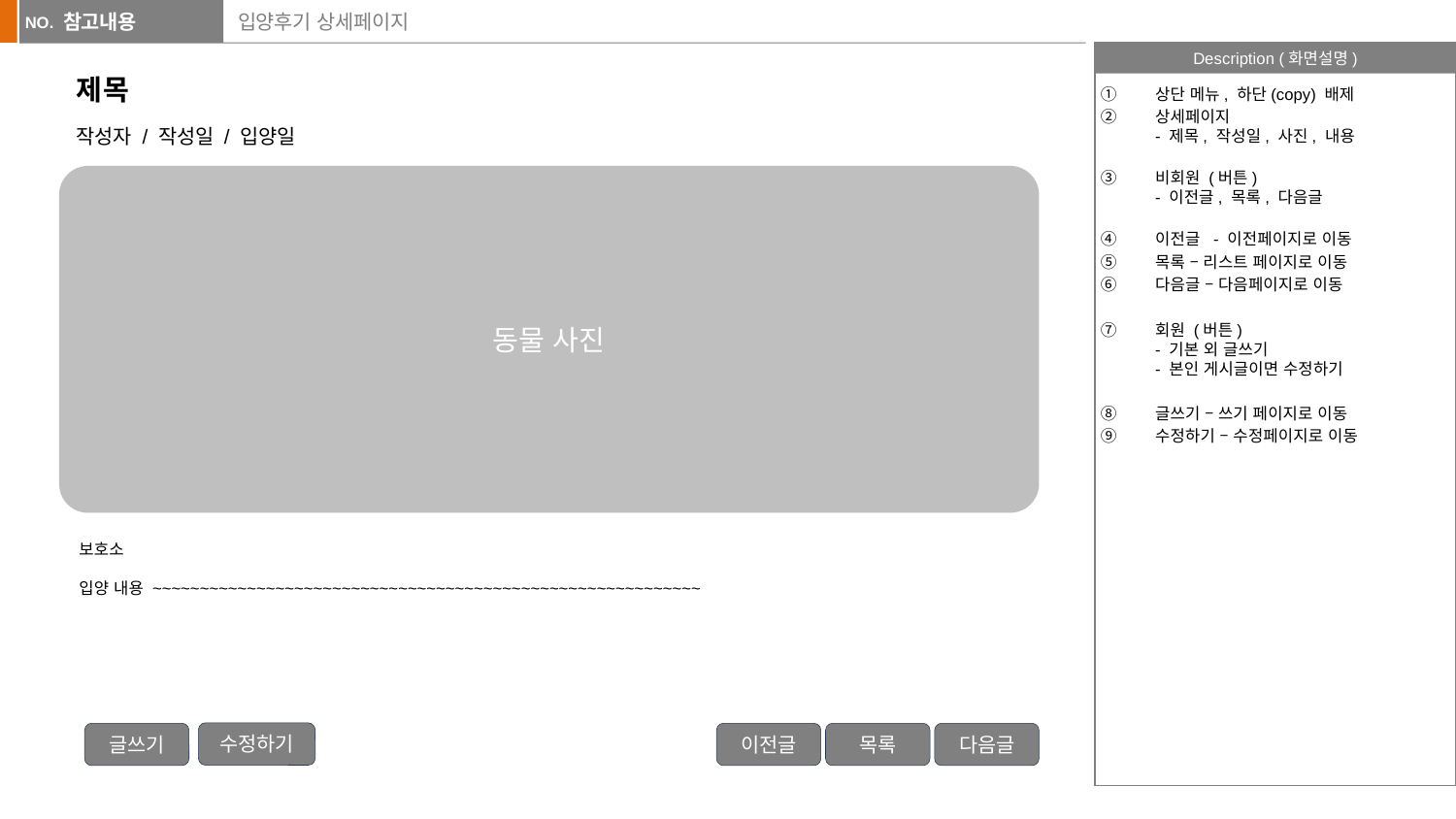

참고내용
# 입양후기 상세페이지
제목
상단 메뉴, 하단(copy) 배제
상세페이지
- 제목, 작성일, 사진, 내용
비회원 (버튼)
- 이전글, 목록, 다음글
이전글  - 이전페이지로 이동
목록 – 리스트 페이지로 이동
다음글 – 다음페이지로 이동

회원 (버튼)
- 기본 외 글쓰기
- 본인 게시글이면 수정하기

글쓰기 – 쓰기 페이지로 이동
수정하기 – 수정페이지로 이동

작성자 / 작성일 / 입양일
동물 사진
보호소

입양 내용 ~~~~~~~~~~~~~~~~~~~~~~~~~~~~~~~~~~~~~~~~~~~~~~~~~~~~~~~~~~
수정하기
글쓰기
다음글
이전글
목록